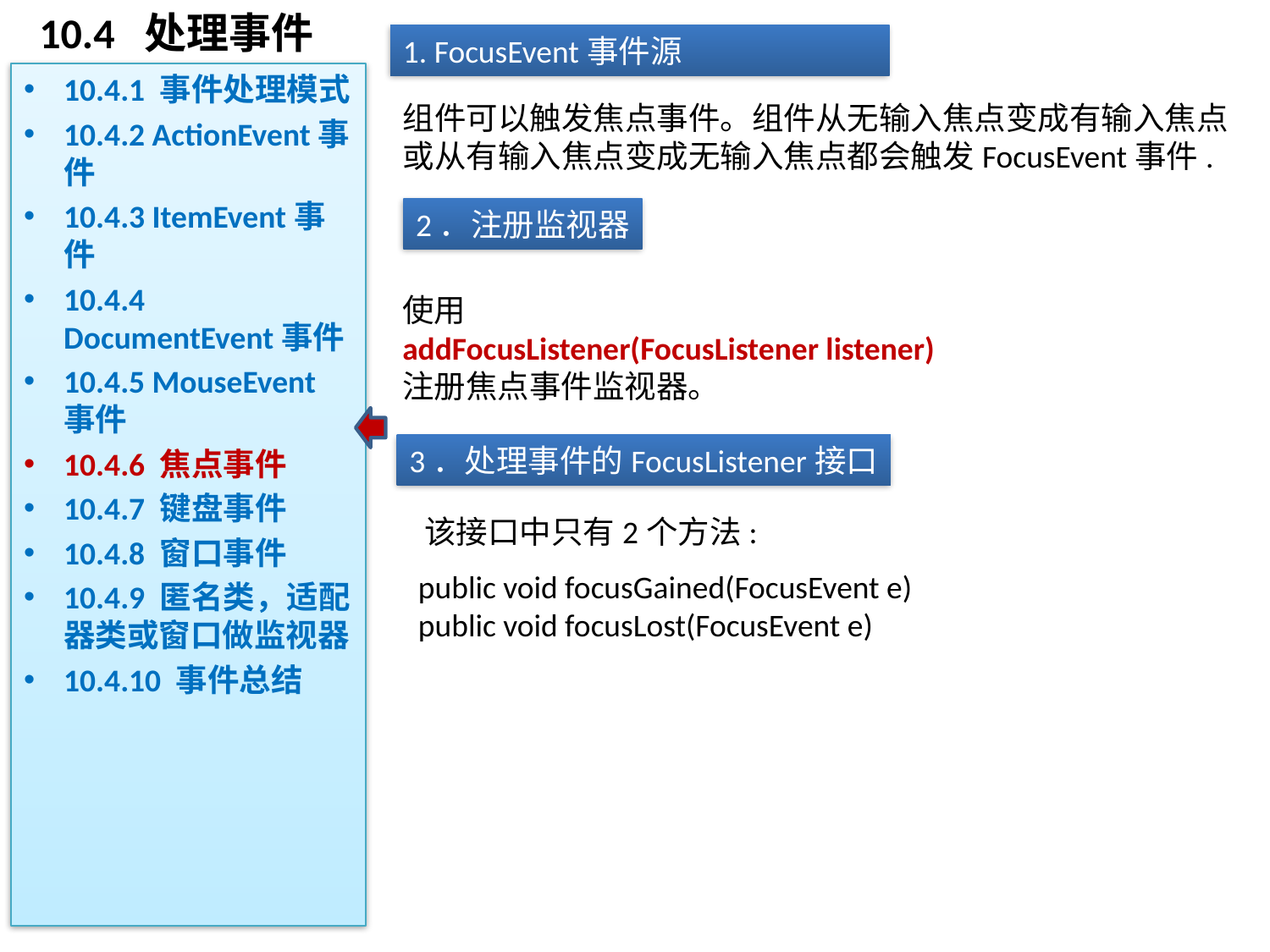

# 10.4  处理事件
1. FocusEvent事件源
10.4.1 事件处理模式
10.4.2 ActionEvent事件
10.4.3 ItemEvent事件
10.4.4 DocumentEvent事件
10.4.5 MouseEvent事件
10.4.6 焦点事件
10.4.7 键盘事件
10.4.8 窗口事件
10.4.9 匿名类，适配器类或窗口做监视器
10.4.10 事件总结
组件可以触发焦点事件。组件从无输入焦点变成有输入焦点或从有输入焦点变成无输入焦点都会触发FocusEvent事件.
2．注册监视器
使用
addFocusListener(FocusListener listener)
注册焦点事件监视器。

3．处理事件的FocusListener接口
该接口中只有2个方法:
public void focusGained(FocusEvent e)
public void focusLost(FocusEvent e)